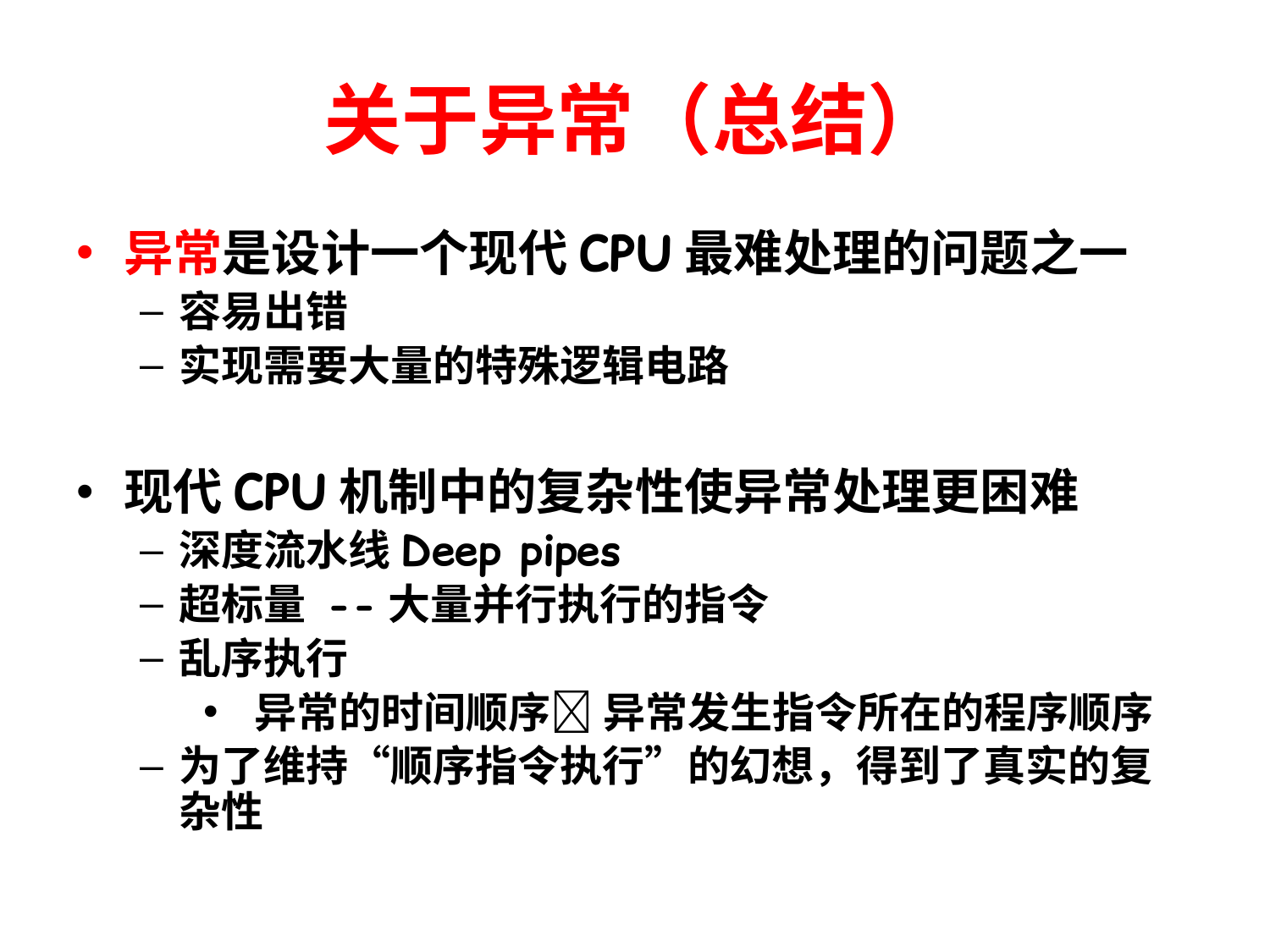

# 关于异常（总结）
异常是设计一个现代CPU最难处理的问题之一
容易出错
实现需要大量的特殊逻辑电路

现代CPU机制中的复杂性使异常处理更困难
深度流水线Deep pipes
超标量 --大量并行执行的指令
乱序执行
 异常的时间顺序≠ 异常发生指令所在的程序顺序
为了维持“顺序指令执行”的幻想，得到了真实的复杂性
29